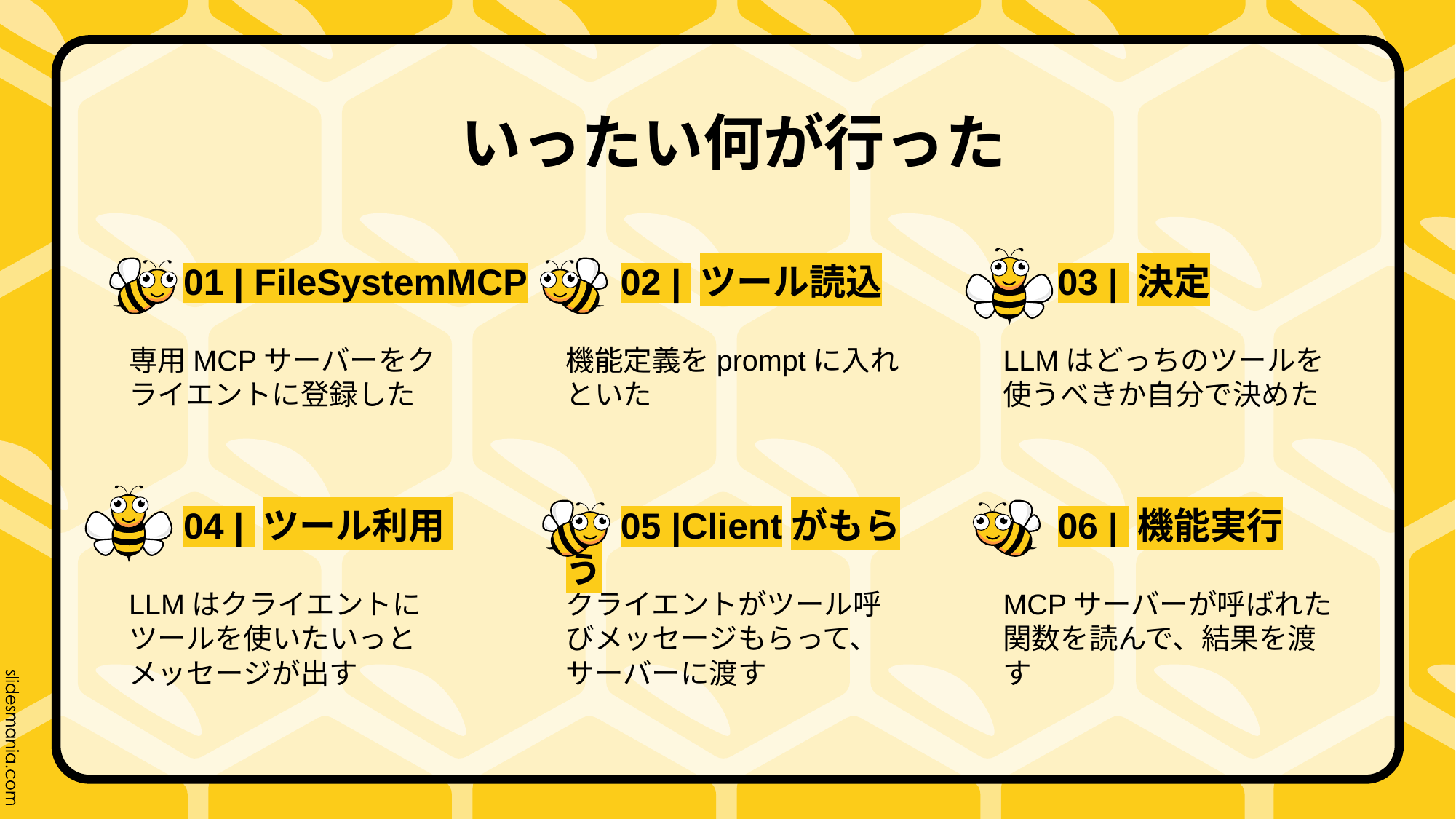

# いったい何が行った
01 | FileSystemMCP
02 | ツール読込
03 | 決定

専用MCPサーバーをクライエントに登録した
機能定義をpromptに入れといた
LLMはどっちのツールを使うべきか自分で決めた

04 | ツール利用
05 |Clientがもらう
06 | 機能実行

LLMはクライエントにツールを使いたいっとメッセージが出す
クライエントがツール呼びメッセージもらって、サーバーに渡す
MCPサーバーが呼ばれた関数を読んで、結果を渡す